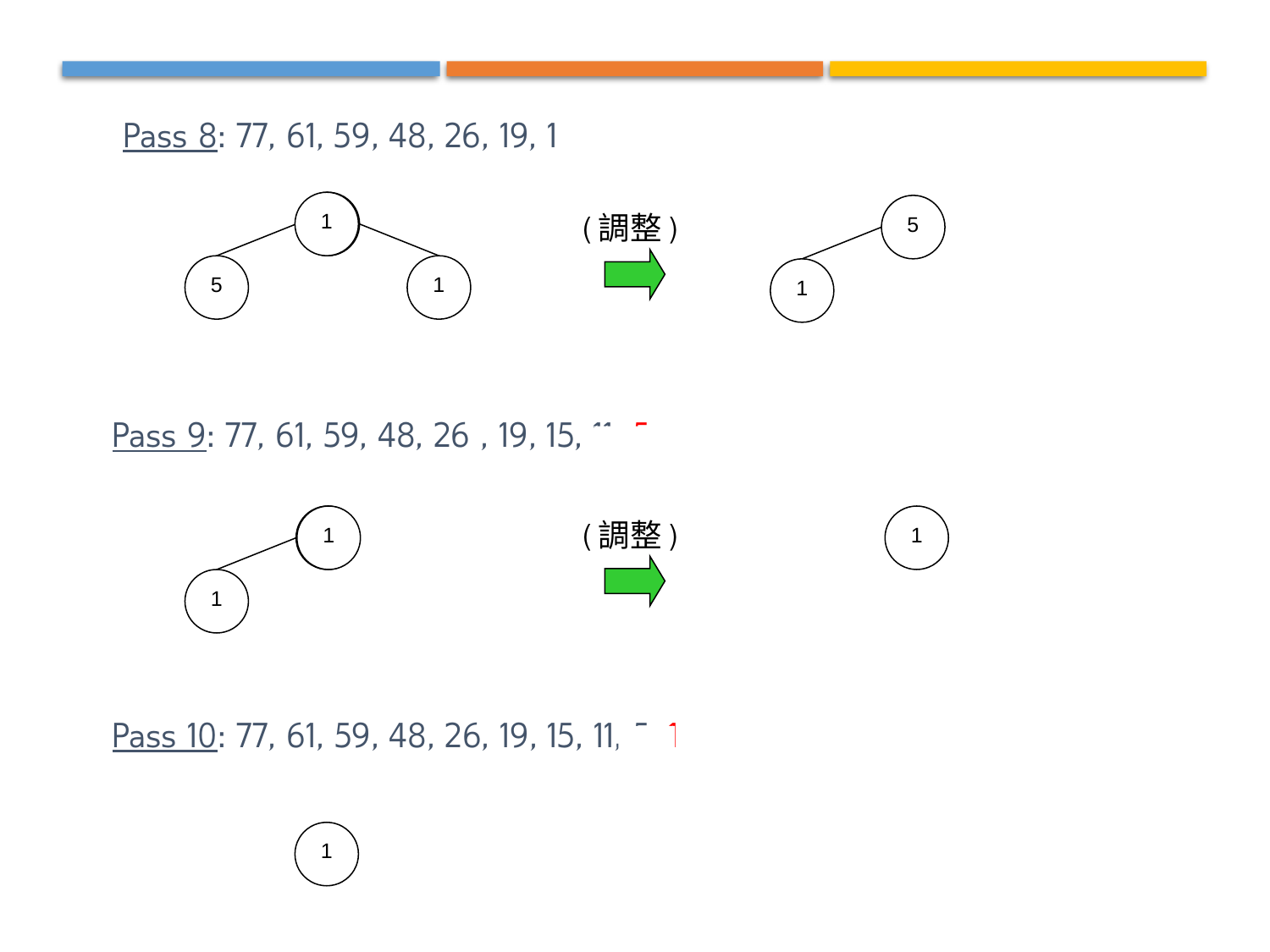

Pass 8: 77, 61, 59, 48, 26, 19, 15, 11

Pass 9: 77, 61, 59, 48, 26 , 19, 15, 11, 5

Pass 10: 77, 61, 59, 48, 26, 19, 15, 11, 5, 1

1
11
5

1
(調整)

5
1

5
1
1
(調整)

1

1